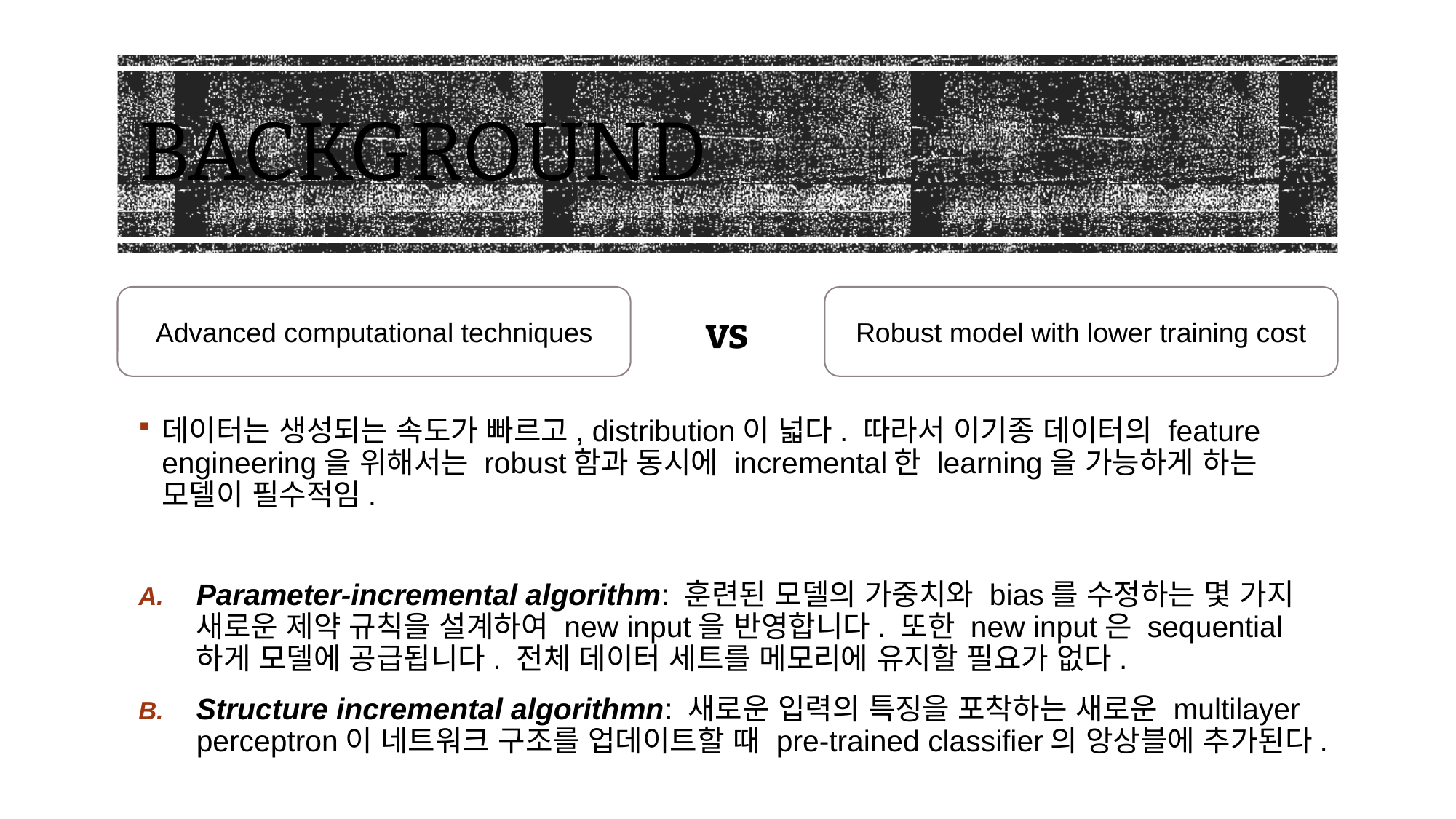

# background

데이터는 생성되는 속도가 빠르고, distribution이 넓다. 따라서 이기종 데이터의 feature engineering을 위해서는 robust함과 동시에 incremental한 learning을 가능하게 하는 모델이 필수적임.

Parameter-incremental algorithm: 훈련된 모델의 가중치와 bias를 수정하는 몇 가지 새로운 제약 규칙을 설계하여 new input을 반영합니다. 또한 new input은 sequential 하게 모델에 공급됩니다. 전체 데이터 세트를 메모리에 유지할 필요가 없다.
Structure incremental algorithmn: 새로운 입력의 특징을 포착하는 새로운 multilayer perceptron이 네트워크 구조를 업데이트할 때 pre-trained classifier의 앙상블에 추가된다.
Advanced computational techniques
Robust model with lower training cost
vs